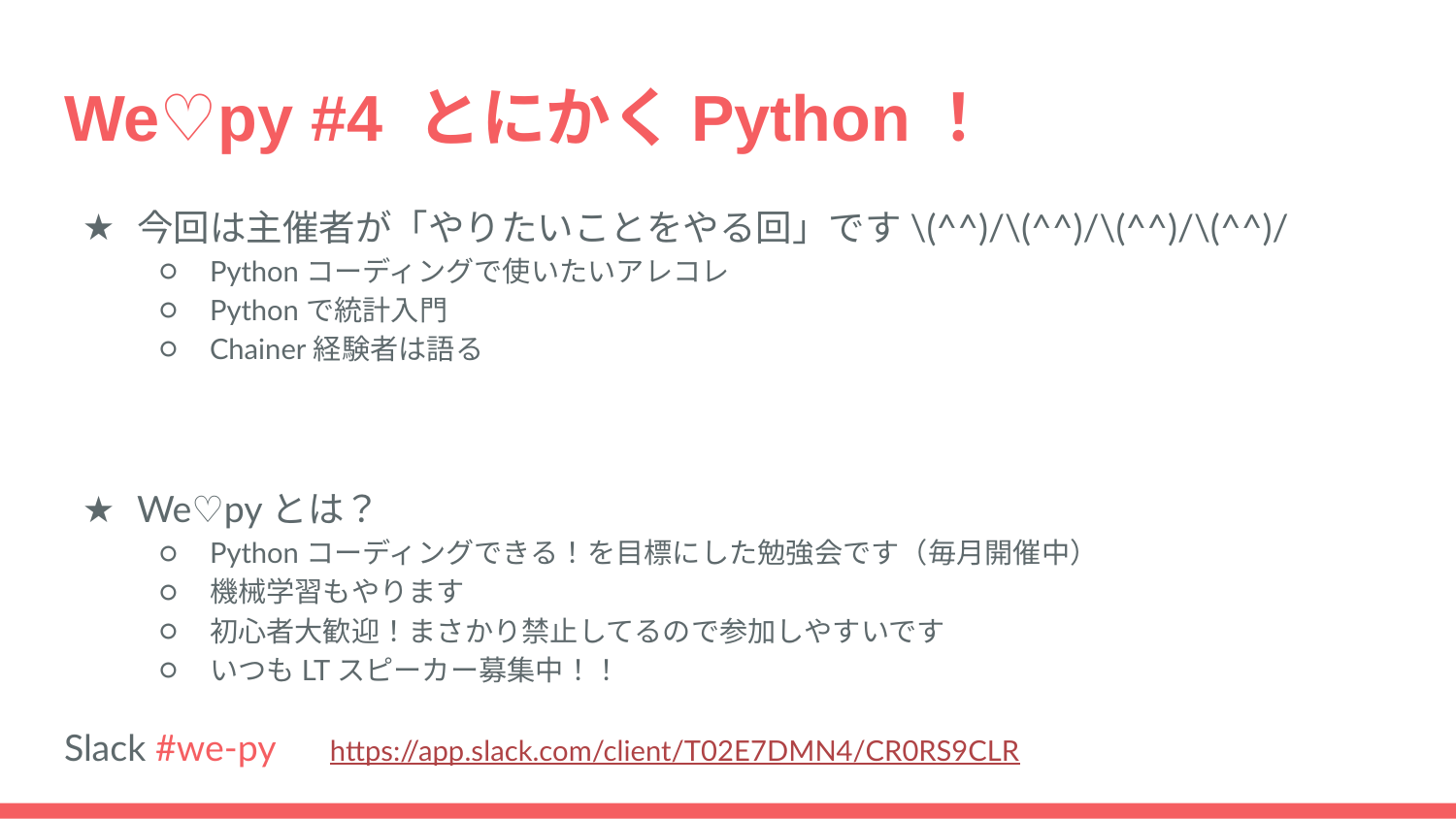

# We♡py #4 とにかくPython！
今回は主催者が「やりたいことをやる回」です\(^^)/\(^^)/\(^^)/\(^^)/
Pythonコーディングで使いたいアレコレ
Pythonで統計入門
Chainer経験者は語る

We♡pyとは？
Pythonコーディングできる！を目標にした勉強会です（毎月開催中）
機械学習もやります
初心者大歓迎！まさかり禁止してるので参加しやすいです
いつもLTスピーカー募集中！！
Slack #we-py　https://app.slack.com/client/T02E7DMN4/CR0RS9CLR